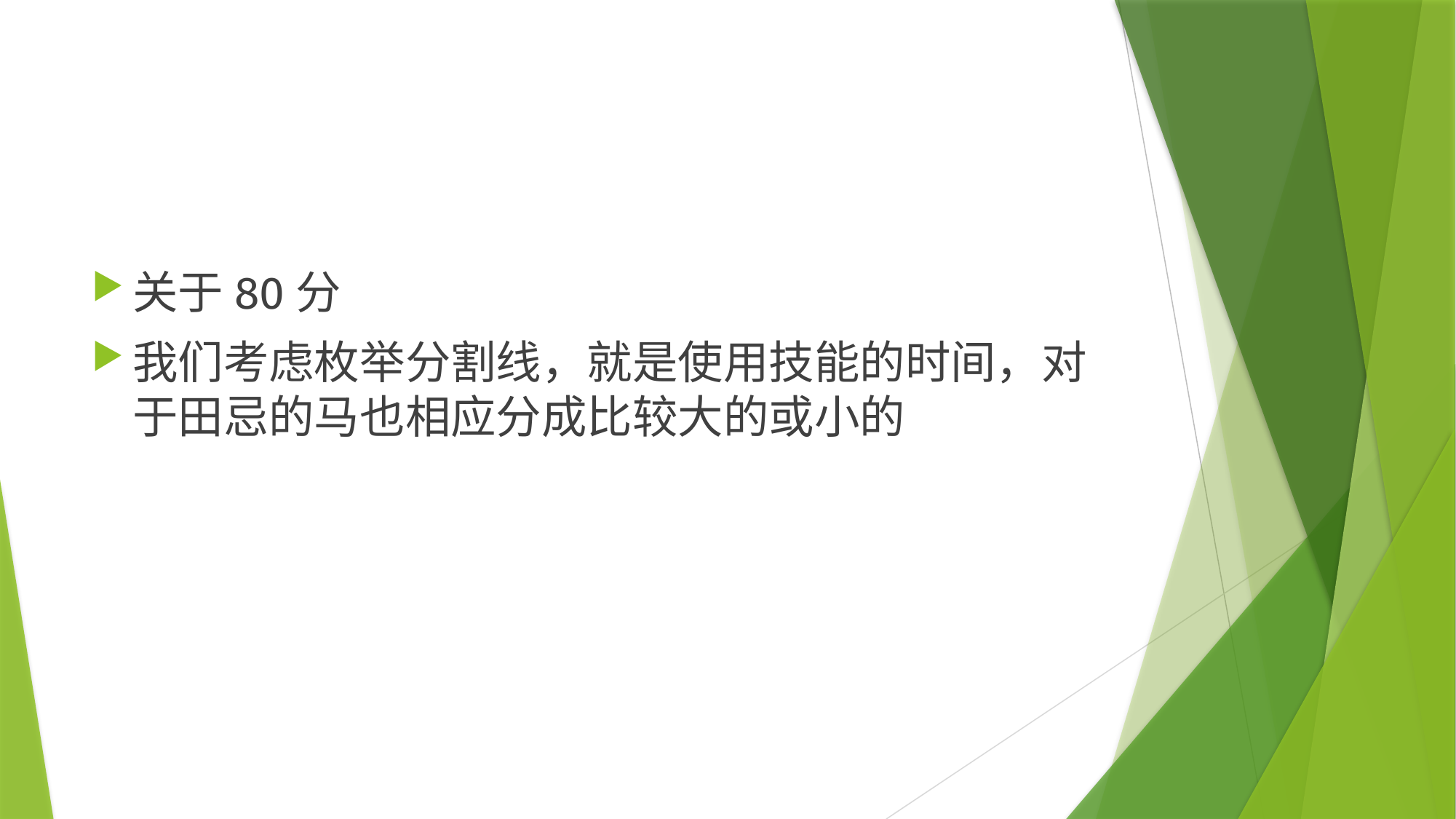

关于80分
我们考虑枚举分割线，就是使用技能的时间，对于田忌的马也相应分成比较大的或小的